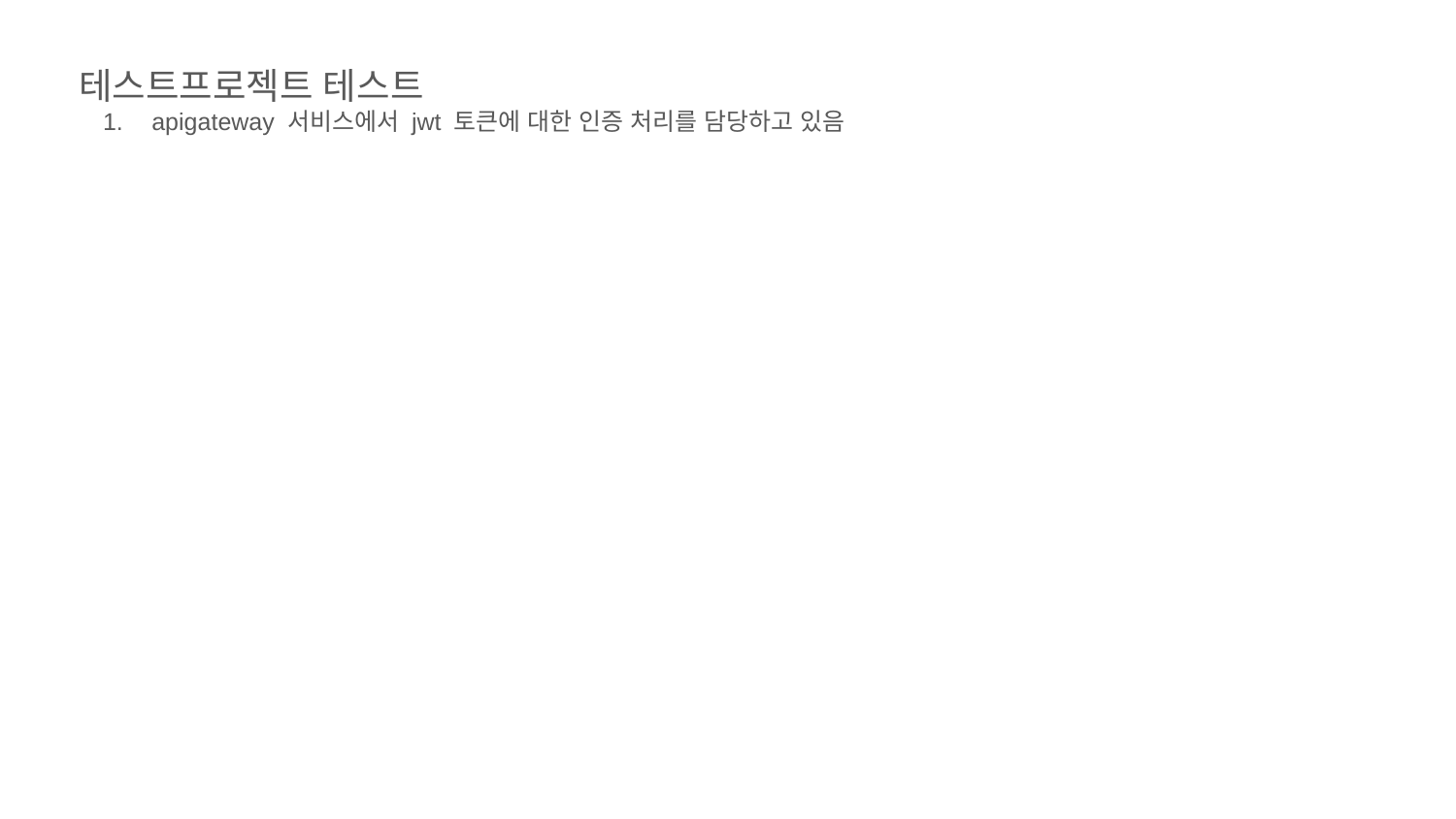

테스트프로젝트 테스트
apigateway 서비스에서 jwt 토큰에 대한 인증 처리를 담당하고 있음